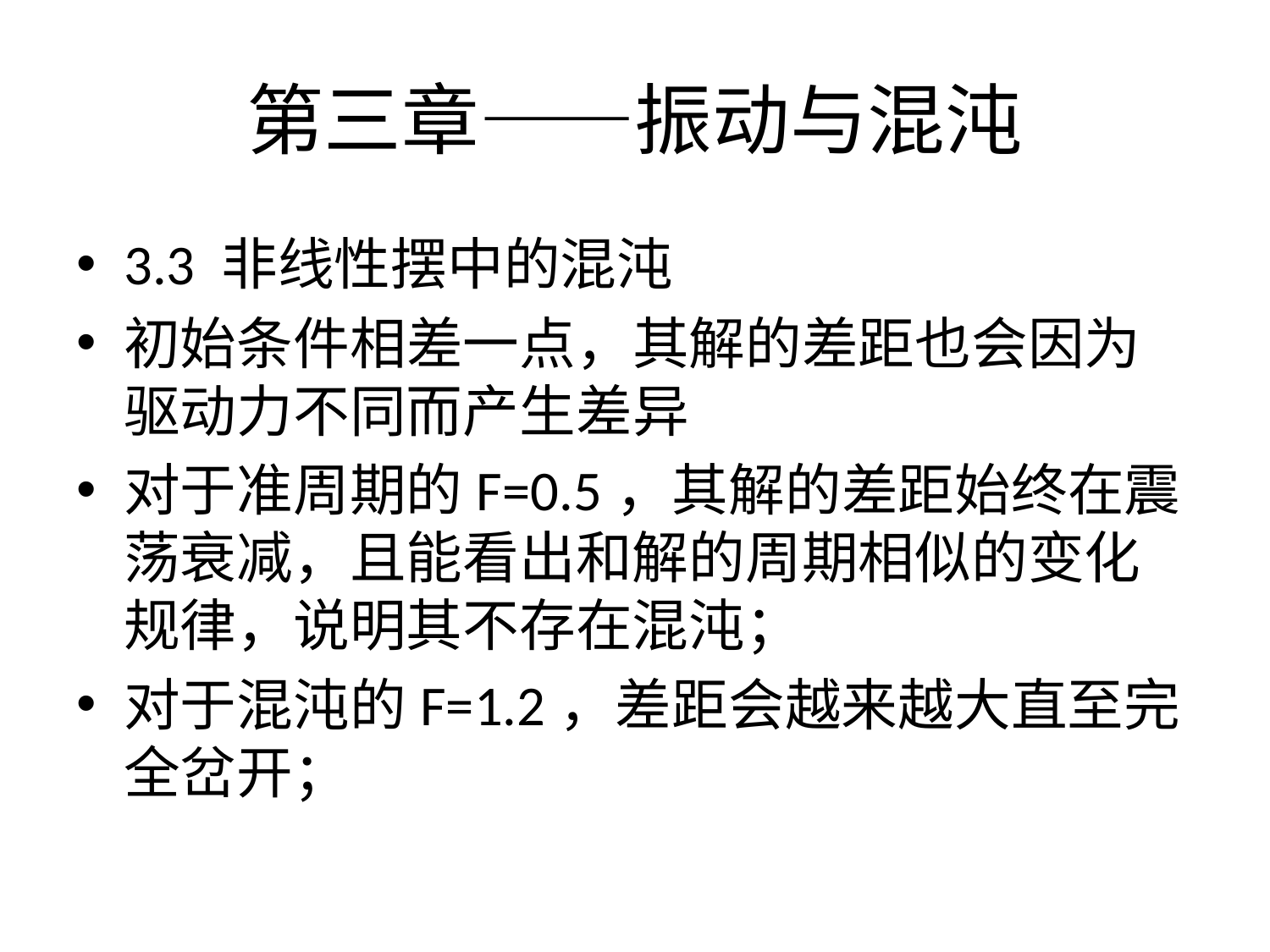

# 第三章——振动与混沌
3.3 非线性摆中的混沌
初始条件相差一点，其解的差距也会因为驱动力不同而产生差异
对于准周期的F=0.5，其解的差距始终在震荡衰减，且能看出和解的周期相似的变化规律，说明其不存在混沌；
对于混沌的F=1.2，差距会越来越大直至完全岔开；